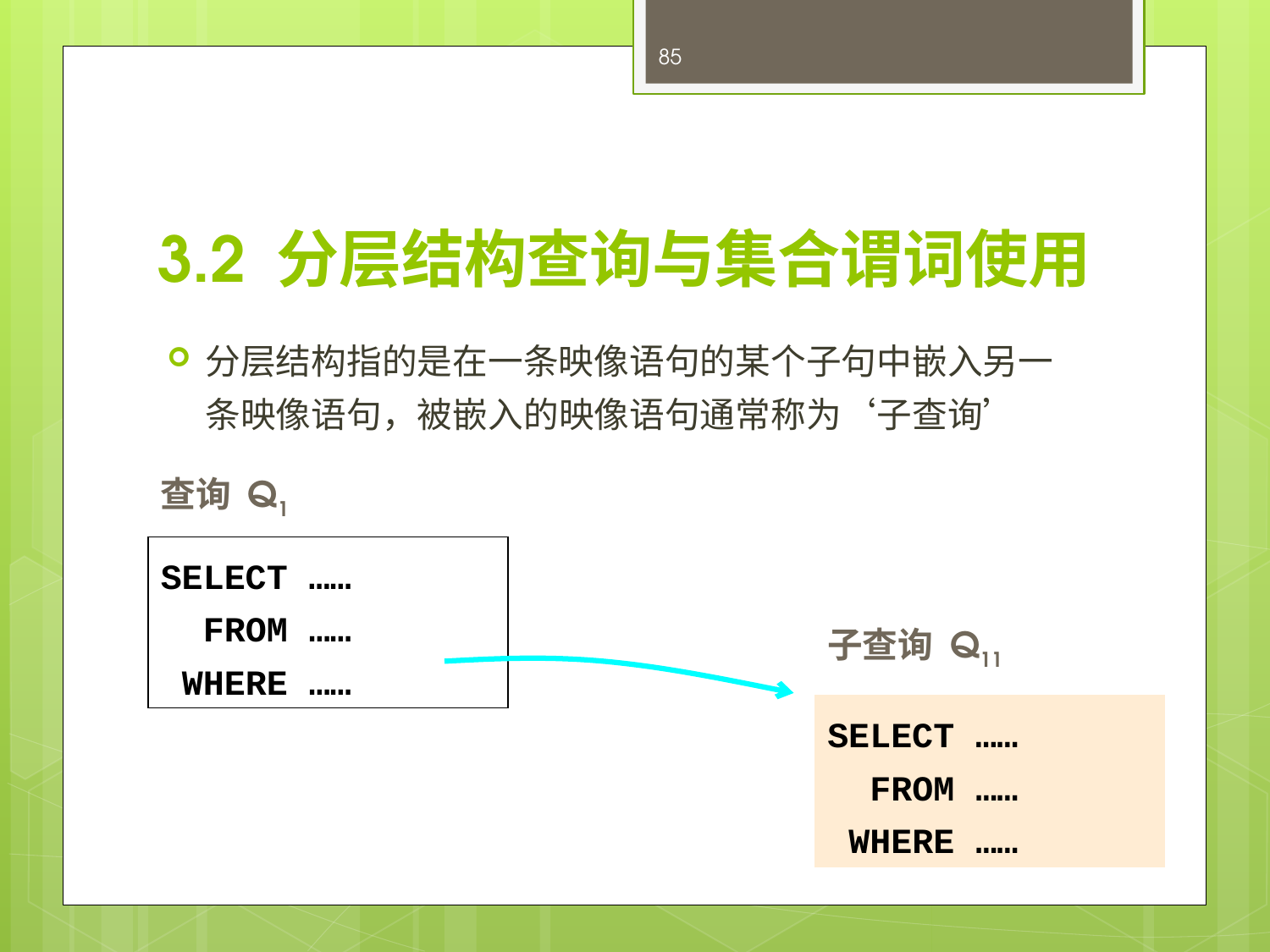

85
# 3.2 分层结构查询与集合谓词使用
分层结构指的是在一条映像语句的某个子句中嵌入另一条映像语句，被嵌入的映像语句通常称为‘子查询’
查询 Q1
SELECT ……
  FROM ……
 WHERE ……
子查询 Q11
SELECT ……
  FROM ……
 WHERE ……